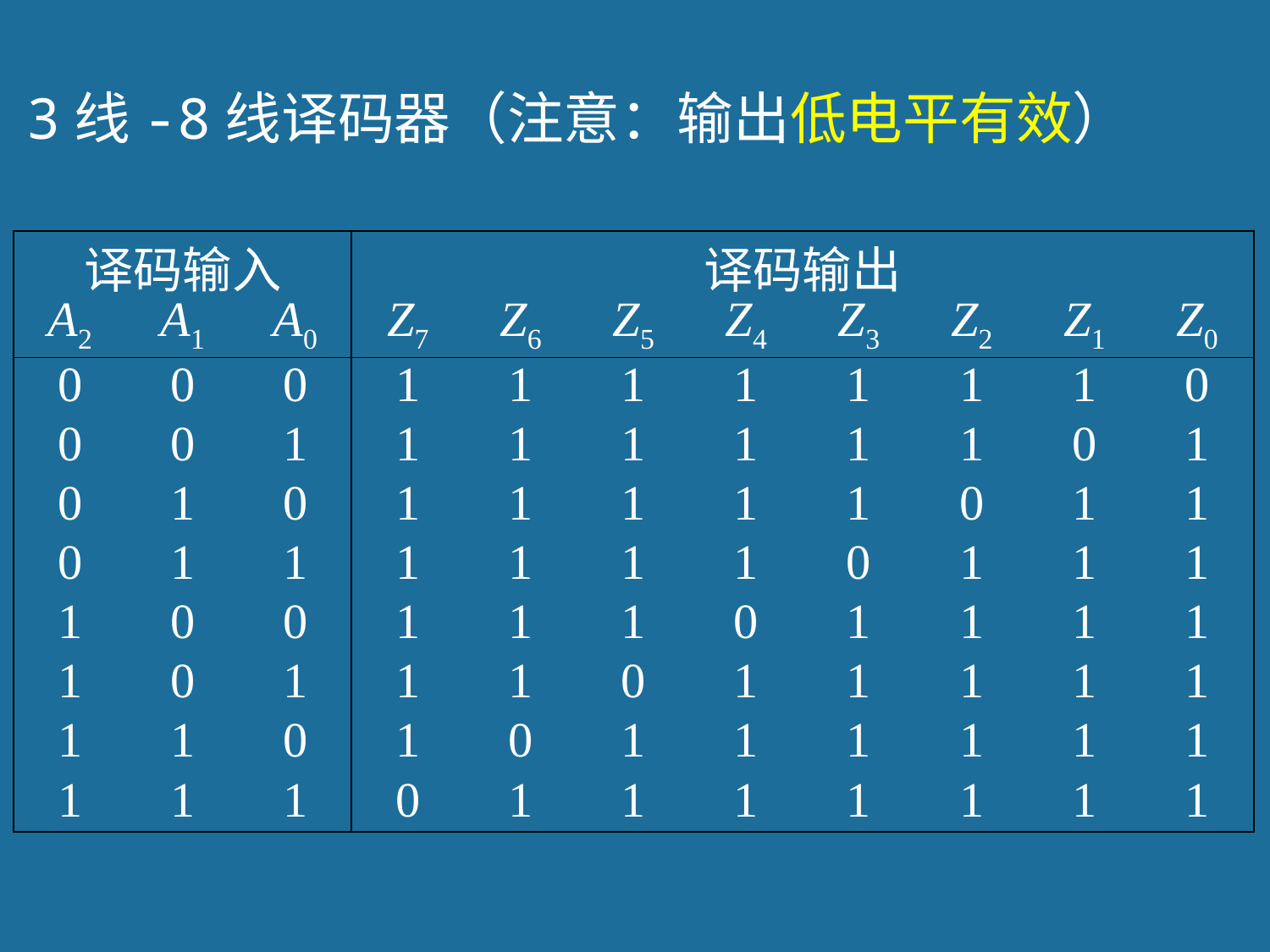

3线-8线译码器（注意：输出低电平有效）
| 译码输入 |  |  | 译码输出 |  |  |  |  |  |  |  |
| --- | --- | --- | --- | --- | --- | --- | --- | --- | --- | --- |
| A2 | A1 | A0 | Z7 | Z6 | Z5 | Z4 | Z3 | Z2 | Z1 | Z0 |
| 0 | 0 | 0 | 1 | 1 | 1 | 1 | 1 | 1 | 1 | 0 |
| 0 | 0 | 1 | 1 | 1 | 1 | 1 | 1 | 1 | 0 | 1 |
| 0 | 1 | 0 | 1 | 1 | 1 | 1 | 1 | 0 | 1 | 1 |
| 0 | 1 | 1 | 1 | 1 | 1 | 1 | 0 | 1 | 1 | 1 |
| 1 | 0 | 0 | 1 | 1 | 1 | 0 | 1 | 1 | 1 | 1 |
| 1 | 0 | 1 | 1 | 1 | 0 | 1 | 1 | 1 | 1 | 1 |
| 1 | 1 | 0 | 1 | 0 | 1 | 1 | 1 | 1 | 1 | 1 |
| 1 | 1 | 1 | 0 | 1 | 1 | 1 | 1 | 1 | 1 | 1 |
51